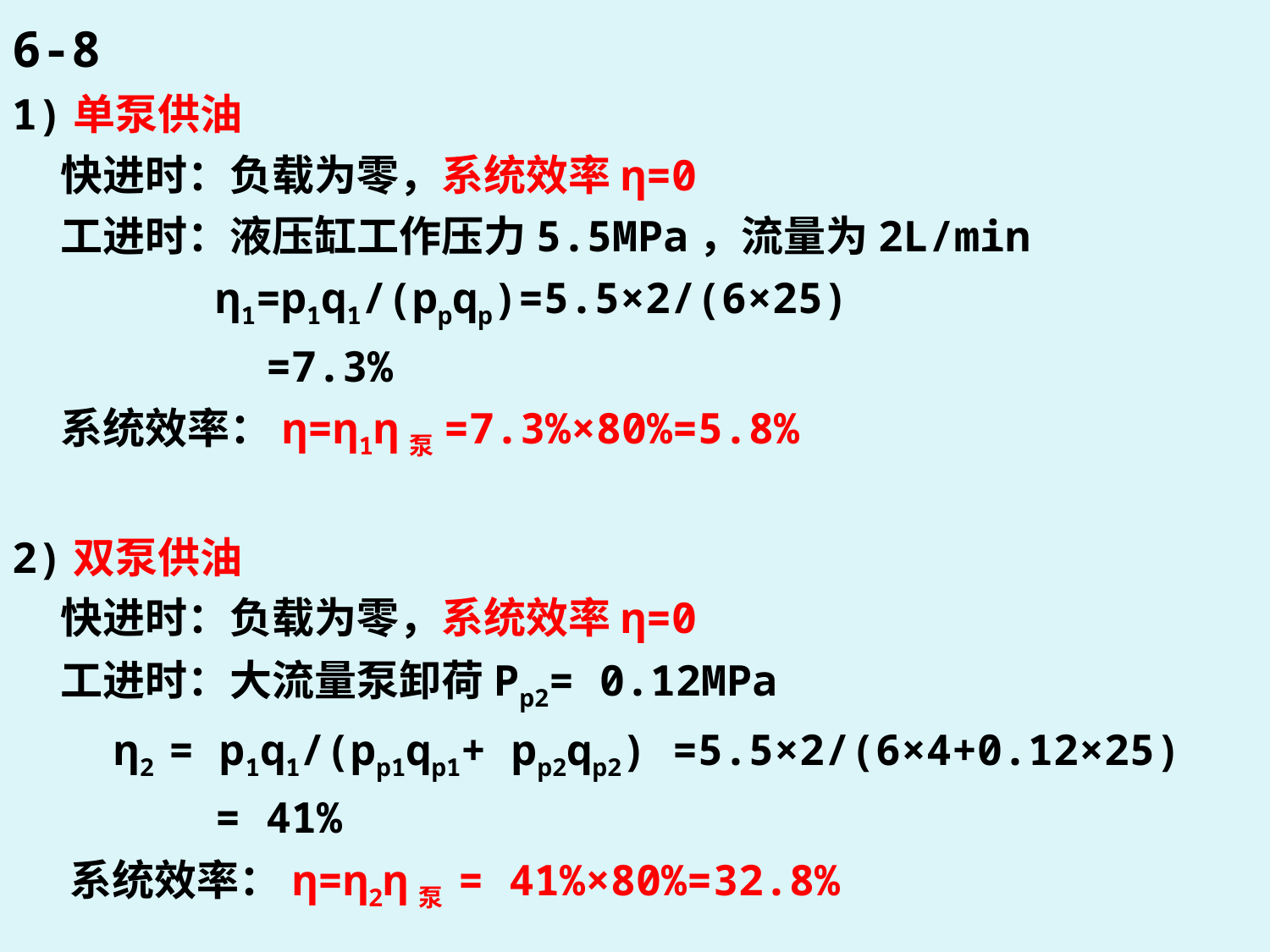

6-8
1)单泵供油
    快进时：负载为零，系统效率η=0
    工进时：液压缸工作压力5.5MPa，流量为2L/min
        η1=p1q1/(ppqp)=5.5×2/(6×25)
          =7.3%
    系统效率：η=η1η泵=7.3%×80%=5.8%

2)双泵供油
    快进时：负载为零，系统效率η=0
    工进时：大流量泵卸荷Pp2= 0.12MPa
    η2 = p1q1/(pp1qp1+ pp2qp2) =5.5×2/(6×4+0.12×25)
        = 41%
     系统效率：η=η2η泵 = 41%×80%=32.8%